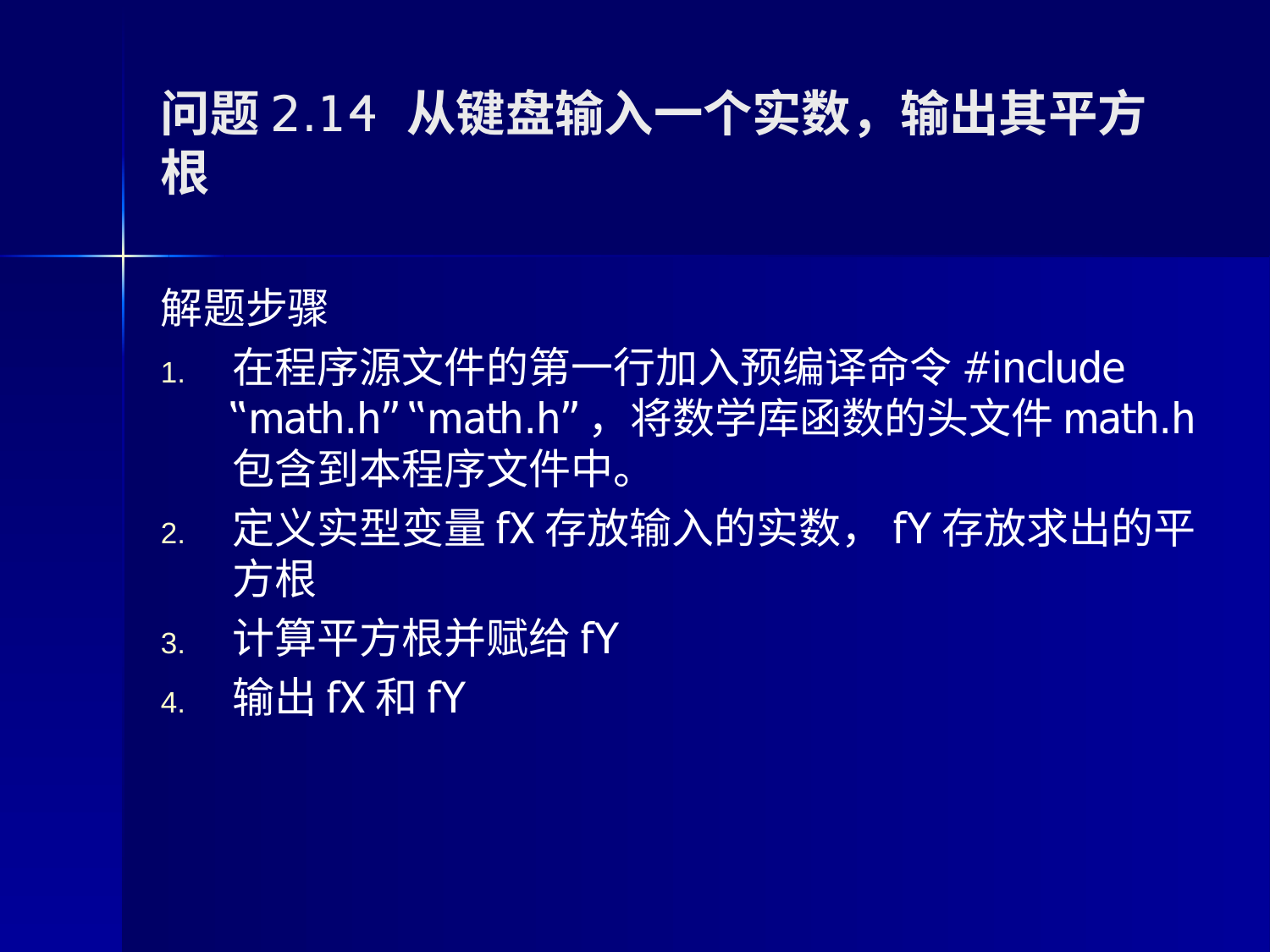

# 问题2.14 从键盘输入一个实数，输出其平方根
解题步骤
在程序源文件的第一行加入预编译命令#include “math.h” “math.h”，将数学库函数的头文件math.h包含到本程序文件中。
定义实型变量fX存放输入的实数，fY存放求出的平方根
计算平方根并赋给fY
输出fX和fY